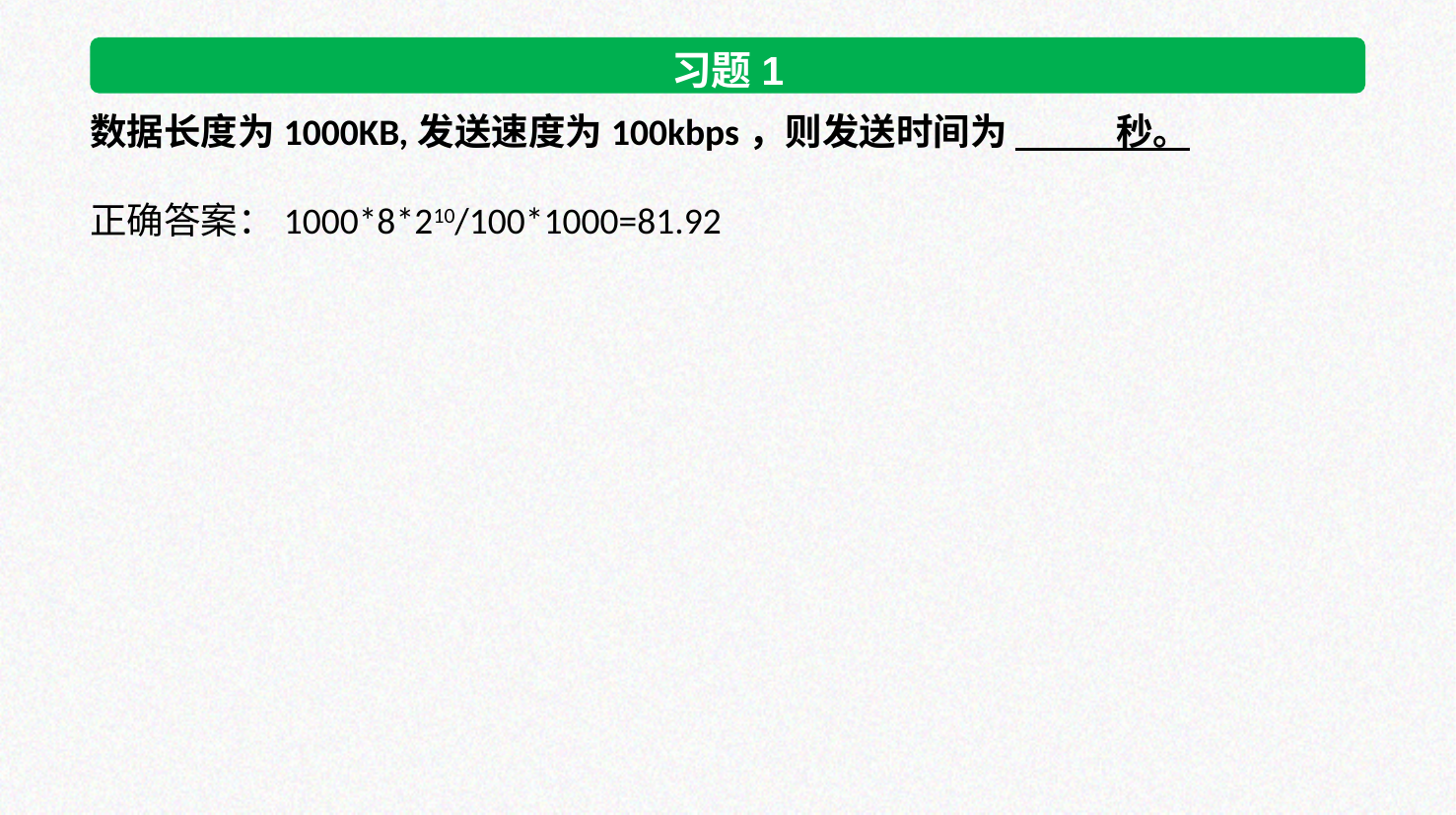

习题1
数据长度为1000KB,发送速度为100kbps，则发送时间为             秒。

正确答案：1000*8*210/100*1000=81.92